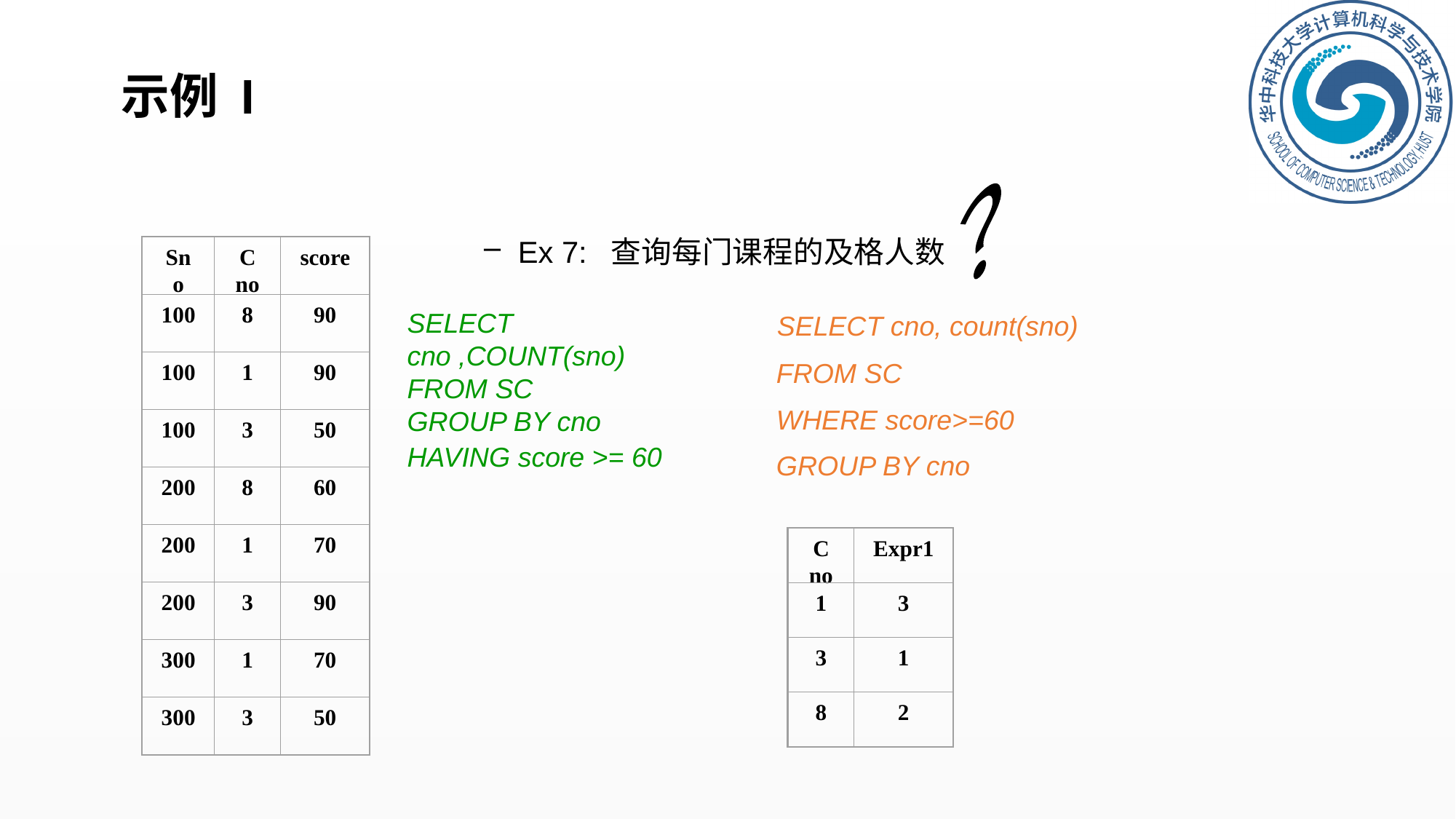

# 示例 I
？
 Ex 7:  查询每门课程的及格人数
SELECT cno ,COUNT(sno)
FROM SC
GROUP BY cno    HAVING score >= 60

 SELECT cno, count(sno)
 FROM SC
 WHERE score>=60
 GROUP BY cno

Sno

Cno

score

100

8

90

100

1

90

100

3

50

200

8

60

200

1

70

200

3

90

300

1

70

300

3

50

Cno

Expr1

1

3

3

1

8

2